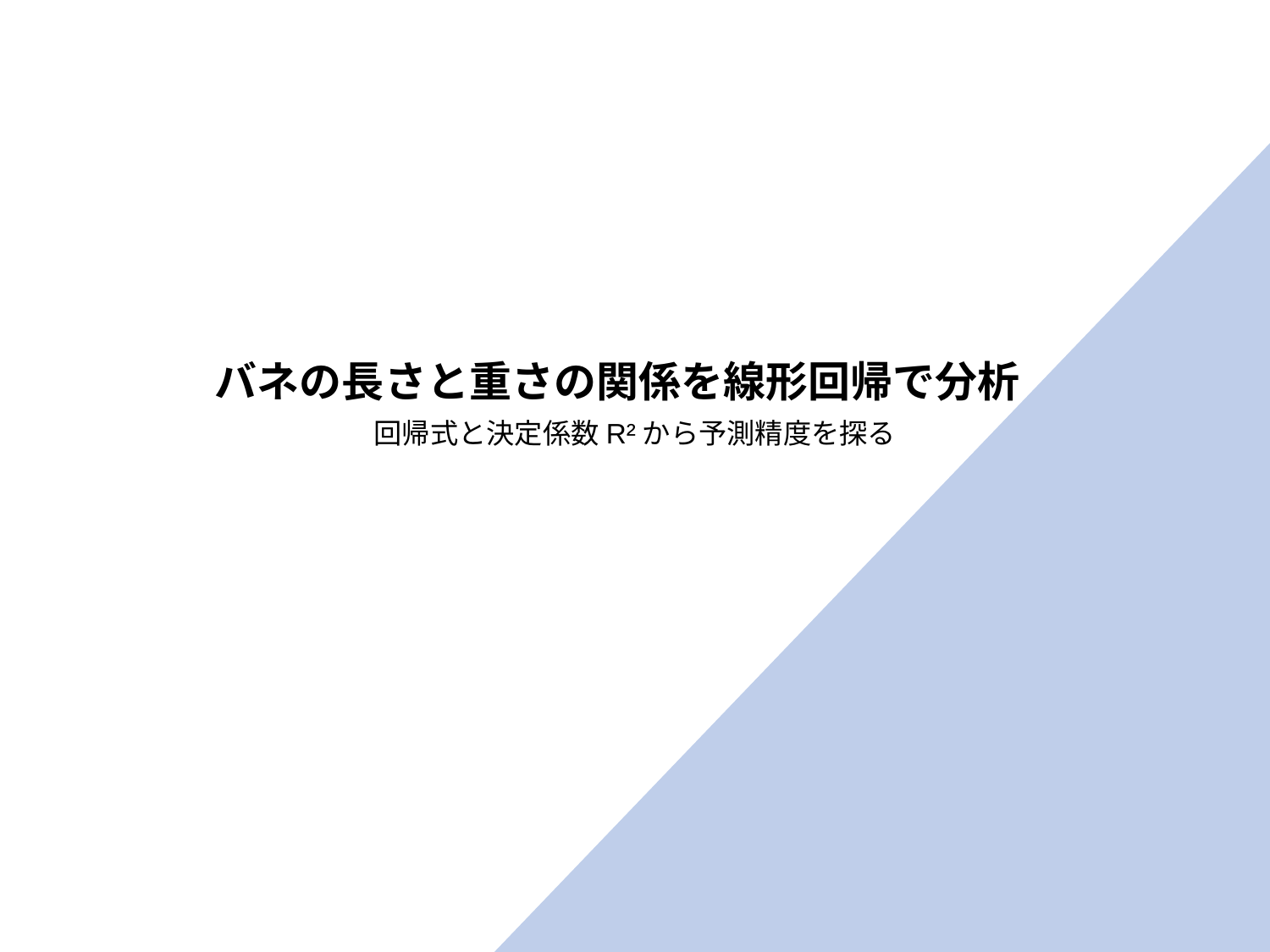

バネの長さと重さの関係を線形回帰で分析
回帰式と決定係数R²から予測精度を探る